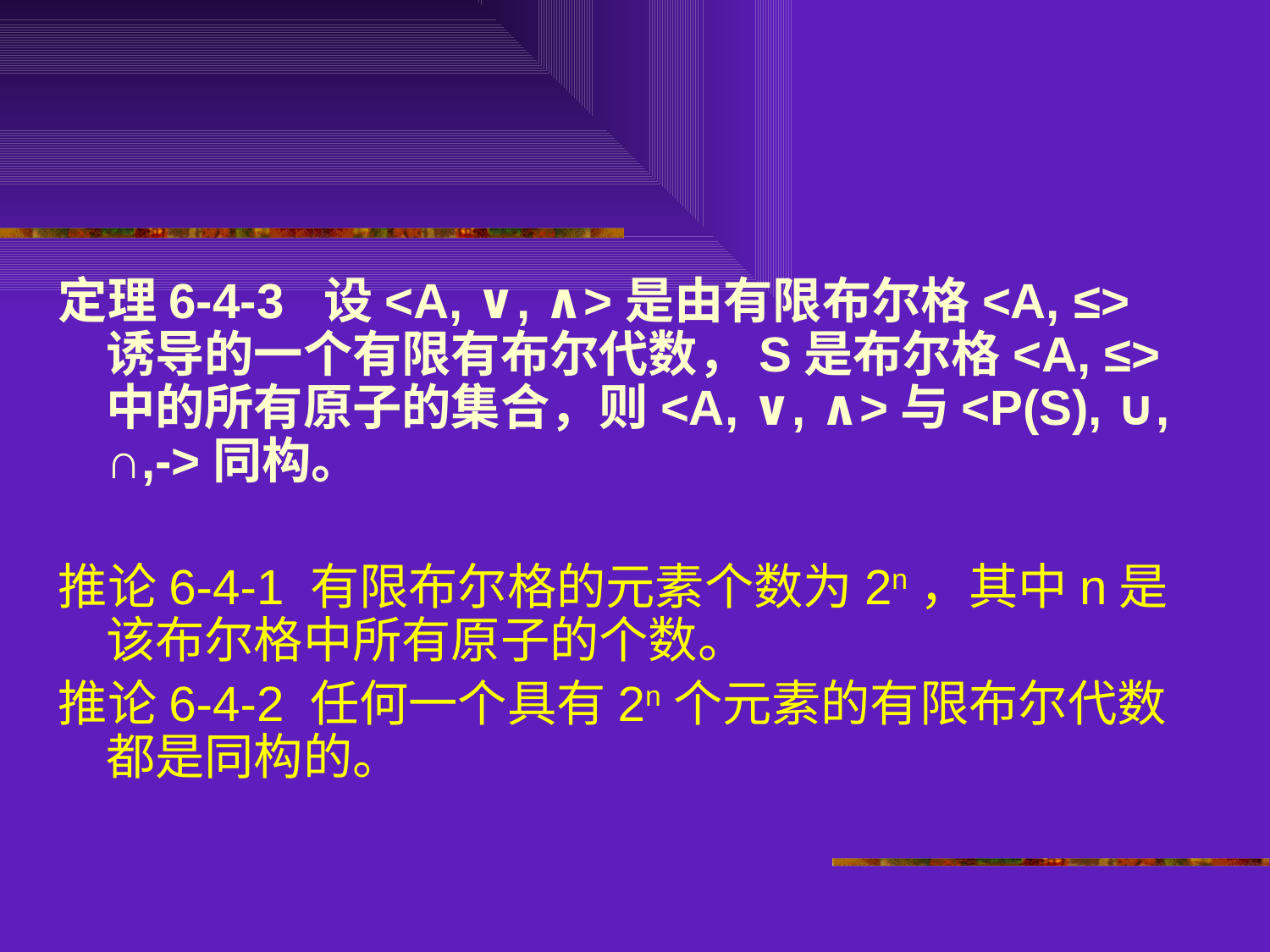

定理6-4-3  设<A, ∨, ∧>是由有限布尔格<A, ≤>诱导的一个有限有布尔代数，S是布尔格<A, ≤>中的所有原子的集合，则<A, ∨, ∧>与<P(S), ∪, ∩,->同构。

推论6-4-1 有限布尔格的元素个数为2n，其中n是该布尔格中所有原子的个数。
推论6-4-2 任何一个具有2n个元素的有限布尔代数都是同构的。